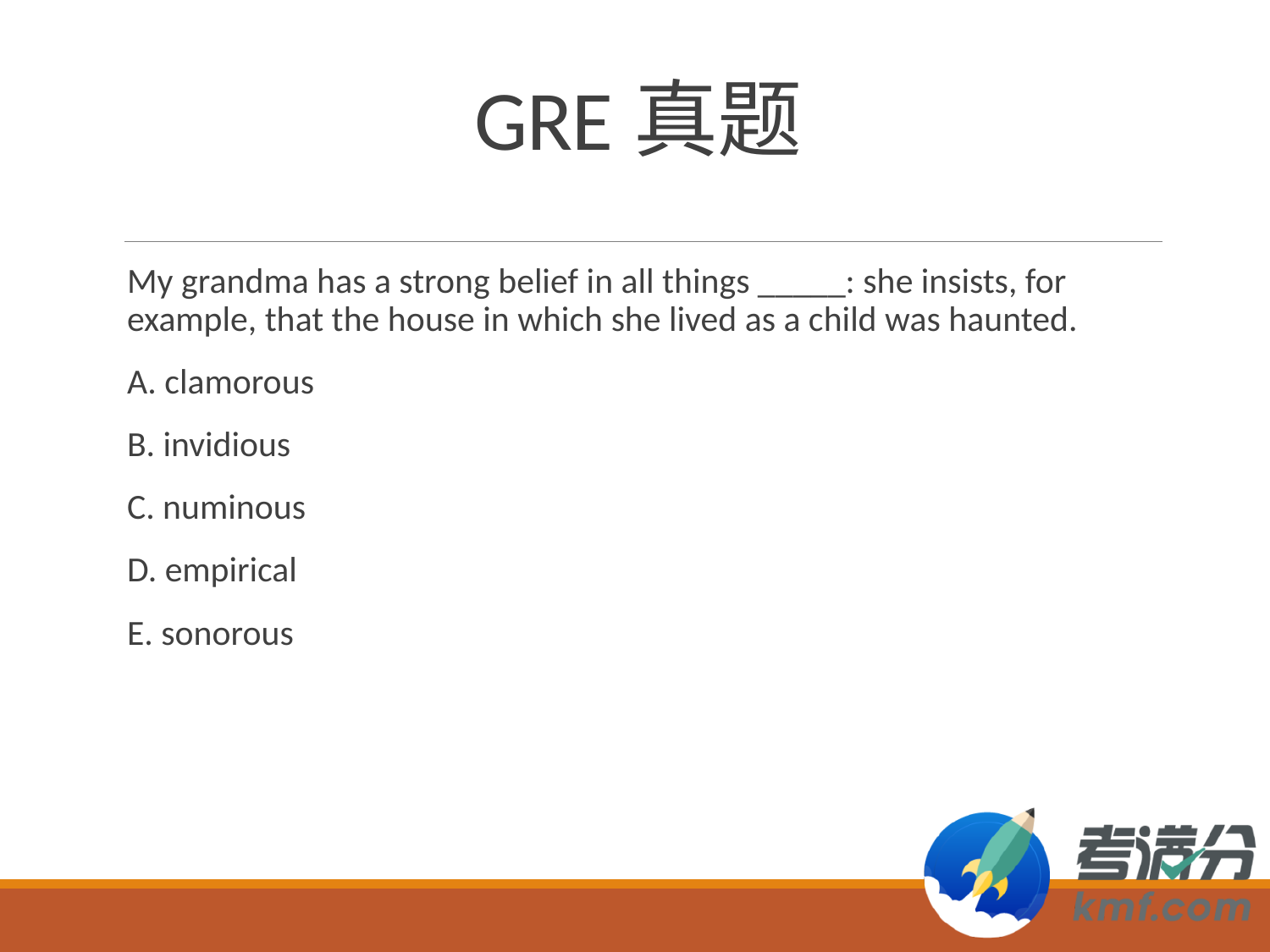

# GRE真题
My grandma has a strong belief in all things _____: she insists, for example, that the house in which she lived as a child was haunted.
A. clamorous
B. invidious
C. numinous
D. empirical
E. sonorous